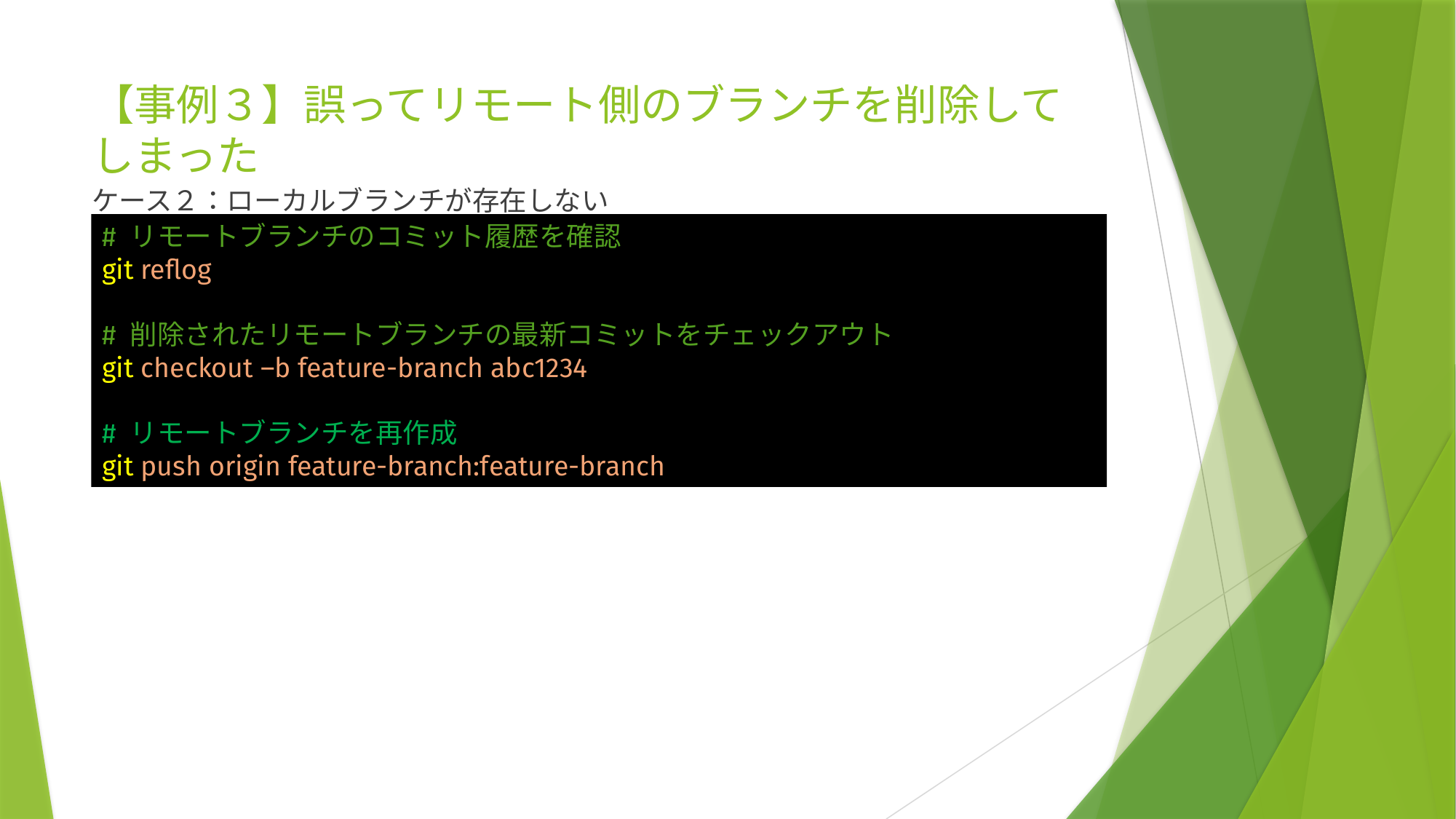

# 【事例３】誤ってリモート側のブランチを削除してしまった
ケース２：ローカルブランチが存在しない
# リモートブランチのコミット履歴を確認
git reflog

# 削除されたリモートブランチの最新コミットをチェックアウト
git checkout –b feature-branch abc1234

# リモートブランチを再作成
git push origin feature-branch:feature-branch